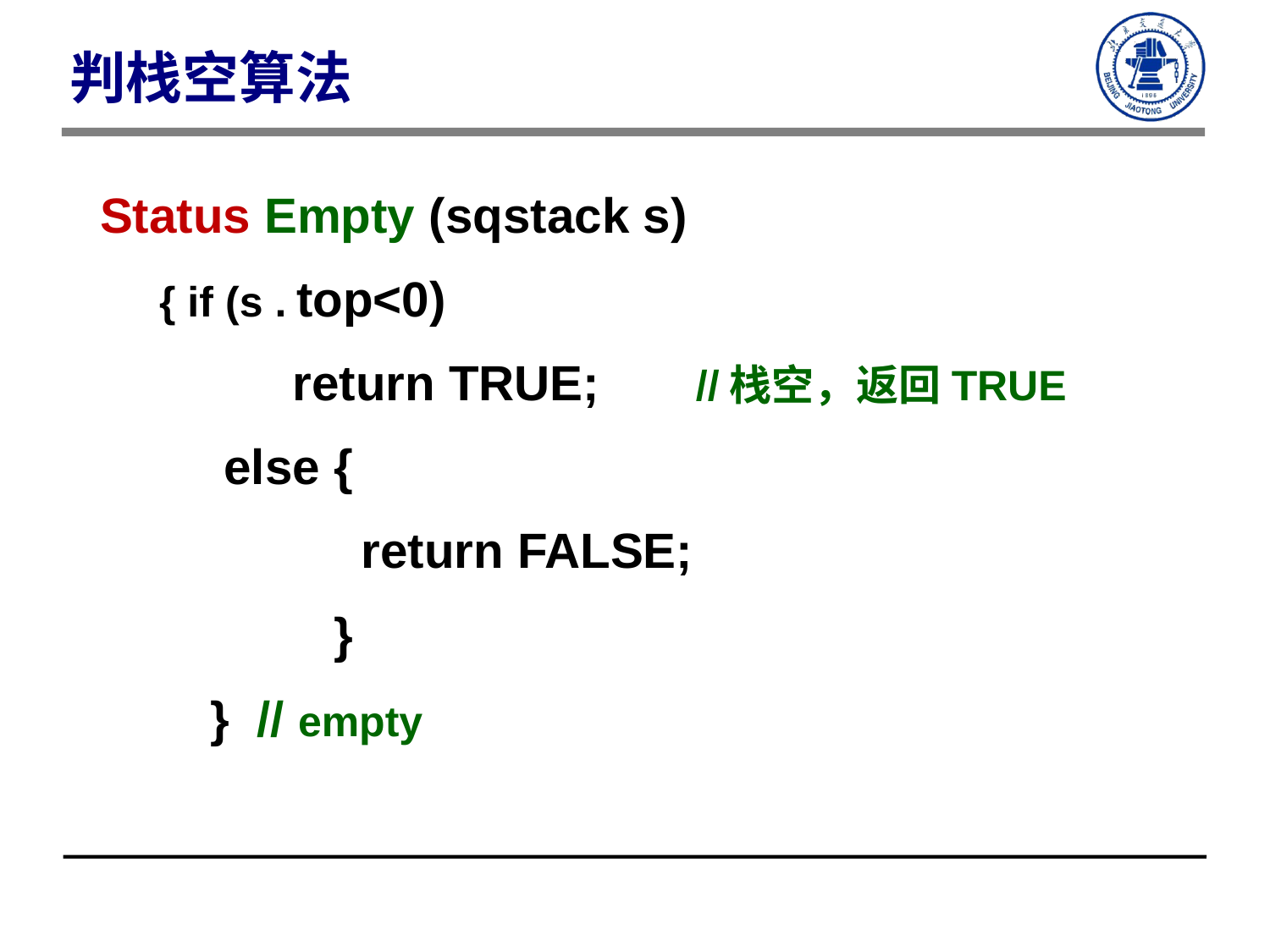

# 判栈空算法
Status Empty (sqstack s)
     { if (s . top<0)
              return TRUE;       //栈空，返回TRUE
         else {
                   return FALSE;
                 }
        }  // empty